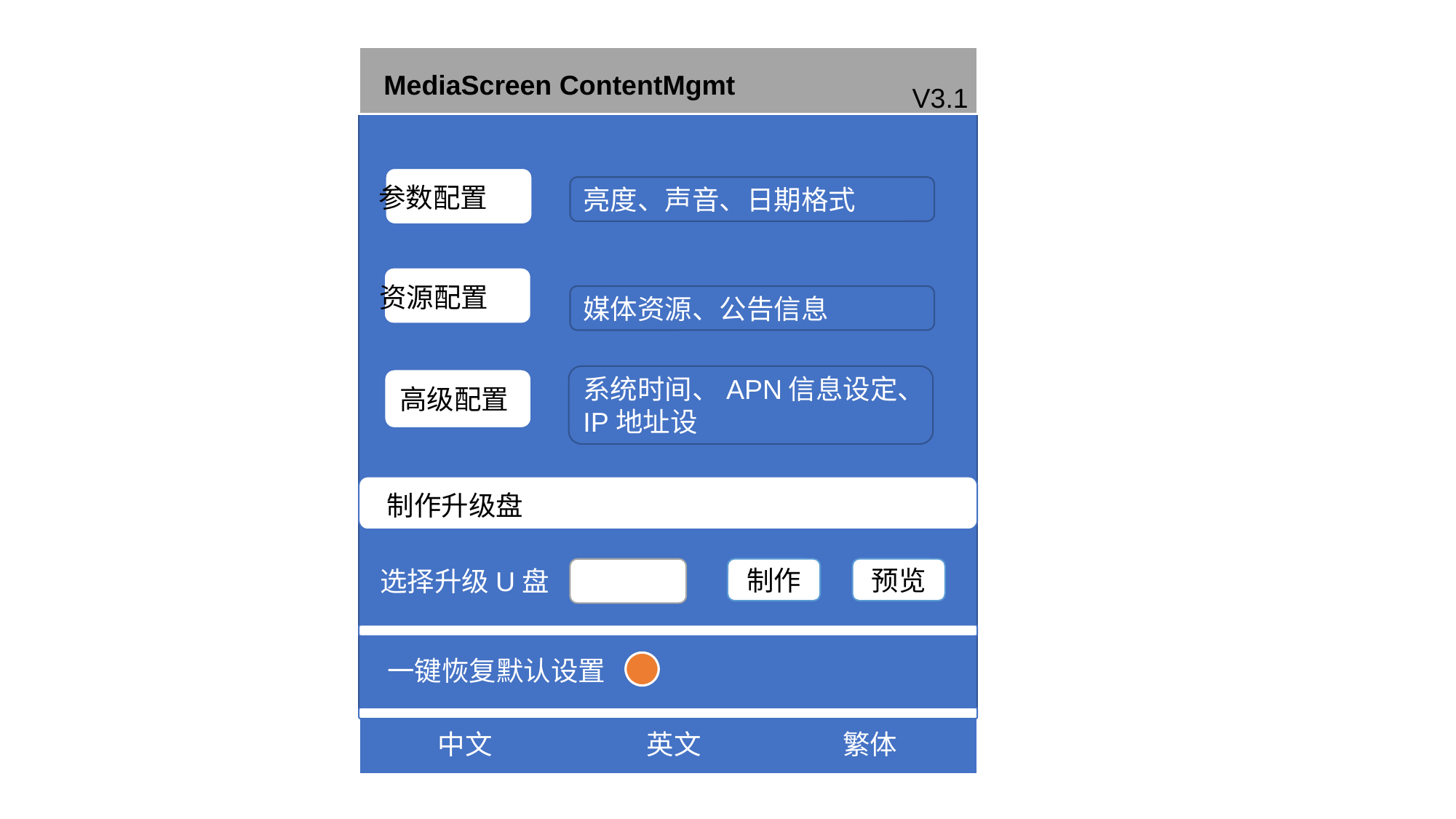

MediaScreen ContentMgmt
V3.1

参数配置
亮度、声音、日期格式

资源配置
媒体资源、公告信息
系统时间、APN信息设定、IP地址设

高级配置

制作升级盘

制作
预览
选择升级U盘

一键恢复默认设置

中文                         英文                       繁体